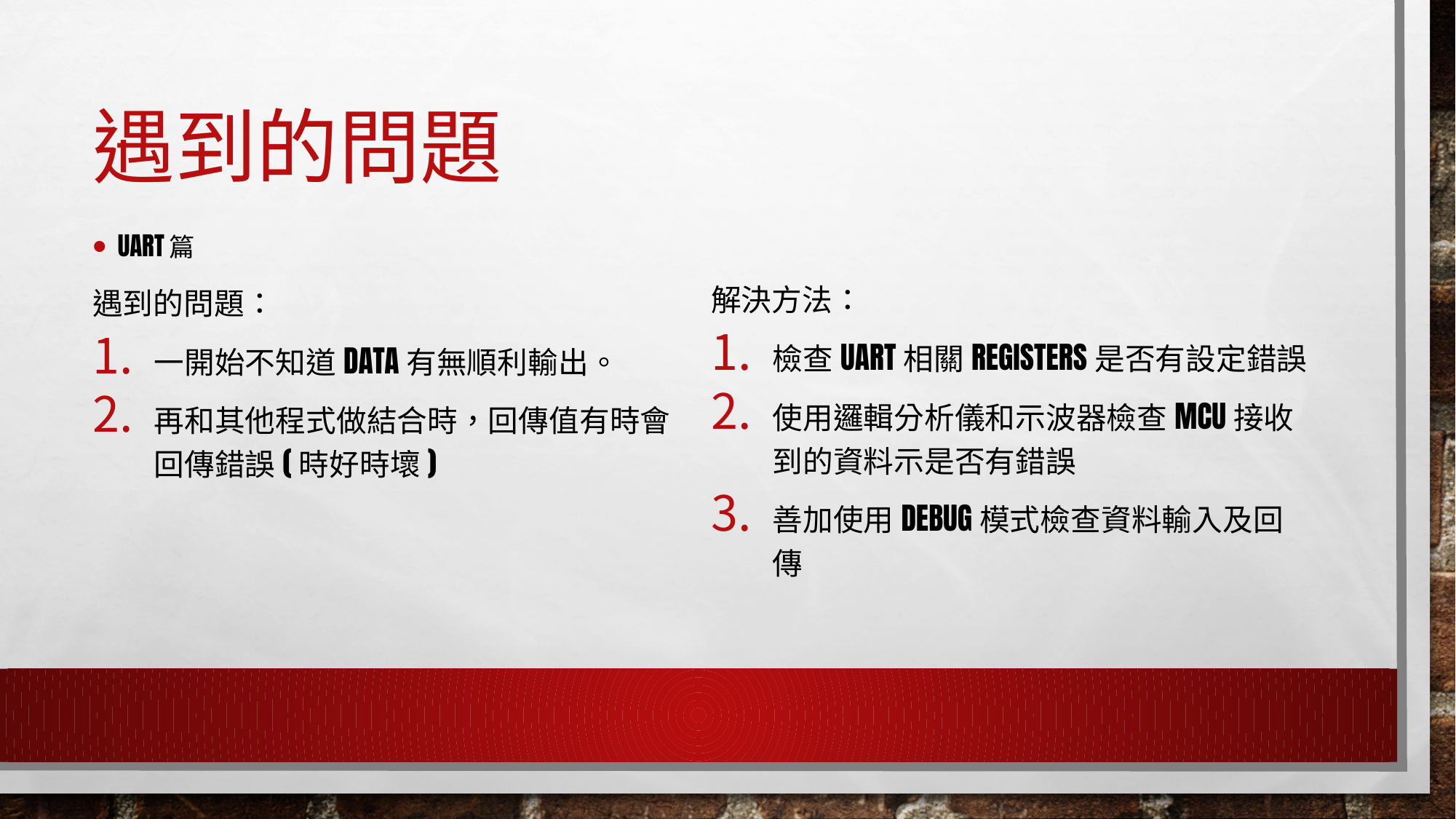

# 遇到的問題
UART篇

解決方法：
檢查UART相關registers是否有設定錯誤
使用邏輯分析儀和示波器檢查MCU接收到的資料示是否有錯誤
善加使用debug模式檢查資料輸入及回傳

遇到的問題：
一開始不知道data有無順利輸出。
再和其他程式做結合時，回傳值有時會回傳錯誤(時好時壞)